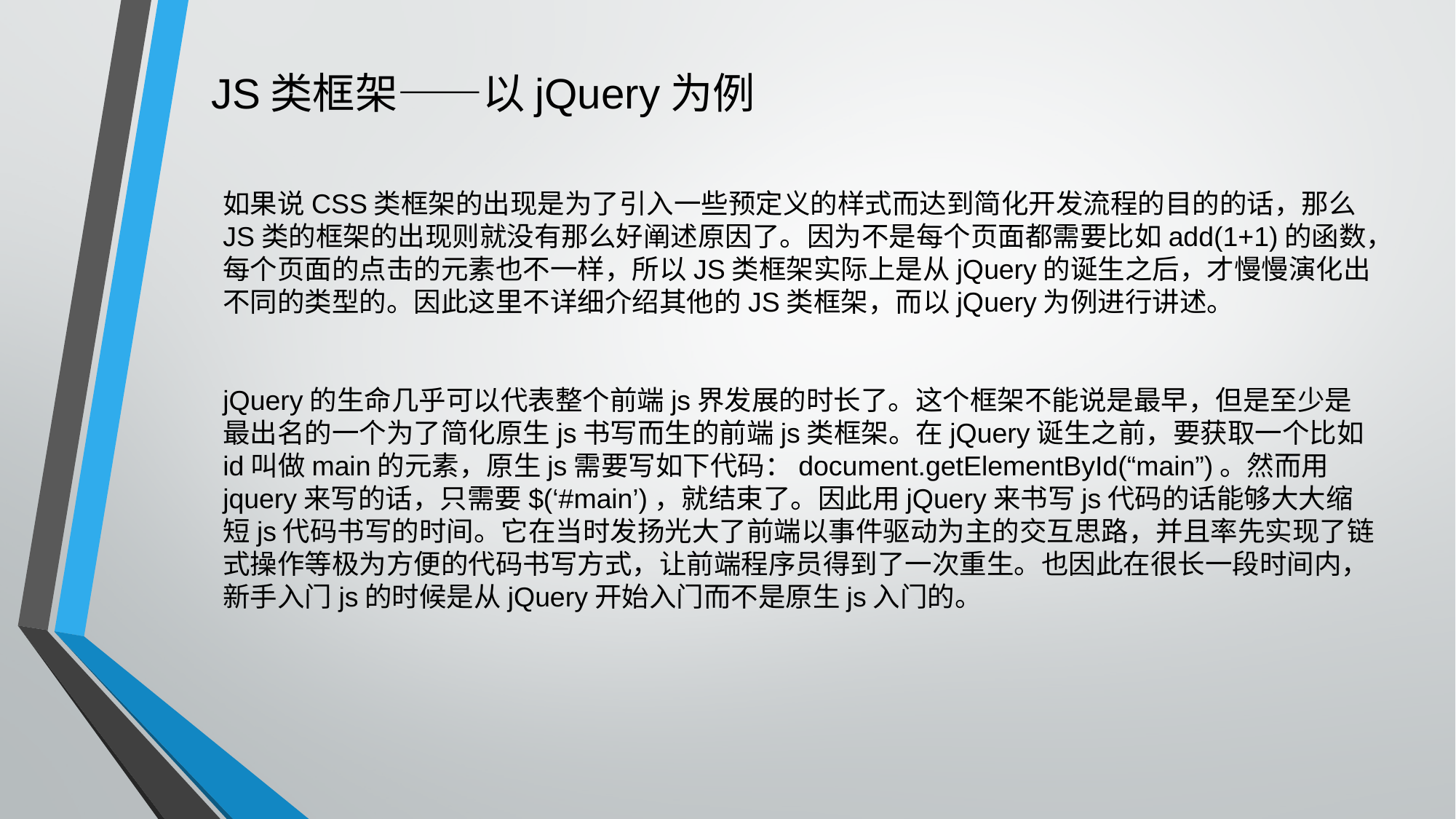

JS类框架——以jQuery为例
如果说CSS类框架的出现是为了引入一些预定义的样式而达到简化开发流程的目的的话，那么JS类的框架的出现则就没有那么好阐述原因了。因为不是每个页面都需要比如add(1+1)的函数，每个页面的点击的元素也不一样，所以JS类框架实际上是从jQuery的诞生之后，才慢慢演化出不同的类型的。因此这里不详细介绍其他的JS类框架，而以jQuery为例进行讲述。

jQuery的生命几乎可以代表整个前端js界发展的时长了。这个框架不能说是最早，但是至少是最出名的一个为了简化原生js书写而生的前端js类框架。在jQuery诞生之前，要获取一个比如id叫做main的元素，原生js需要写如下代码：document.getElementById(“main”)。然而用jquery来写的话，只需要$(‘#main’)，就结束了。因此用jQuery来书写js代码的话能够大大缩短js代码书写的时间。它在当时发扬光大了前端以事件驱动为主的交互思路，并且率先实现了链式操作等极为方便的代码书写方式，让前端程序员得到了一次重生。也因此在很长一段时间内，新手入门js的时候是从jQuery开始入门而不是原生js入门的。